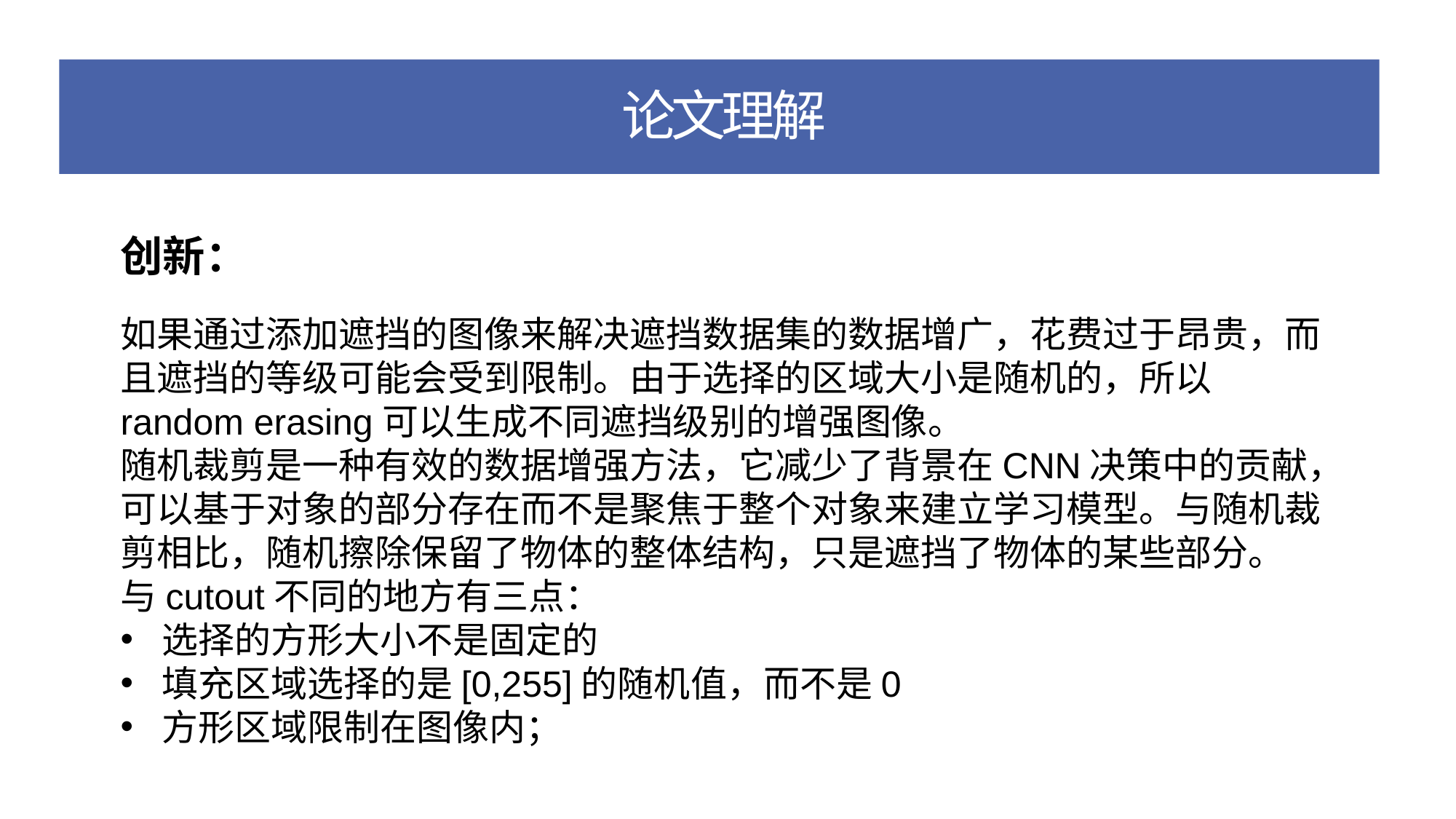

论文理解
创新：

如果通过添加遮挡的图像来解决遮挡数据集的数据增广，花费过于昂贵，而且遮挡的等级可能会受到限制。由于选择的区域大小是随机的，所以random erasing可以生成不同遮挡级别的增强图像。
随机裁剪是一种有效的数据增强方法，它减少了背景在CNN决策中的贡献，可以基于对象的部分存在而不是聚焦于整个对象来建立学习模型。与随机裁剪相比，随机擦除保留了物体的整体结构，只是遮挡了物体的某些部分。
与cutout不同的地方有三点：
选择的方形大小不是固定的
填充区域选择的是[0,255]的随机值，而不是0
方形区域限制在图像内；